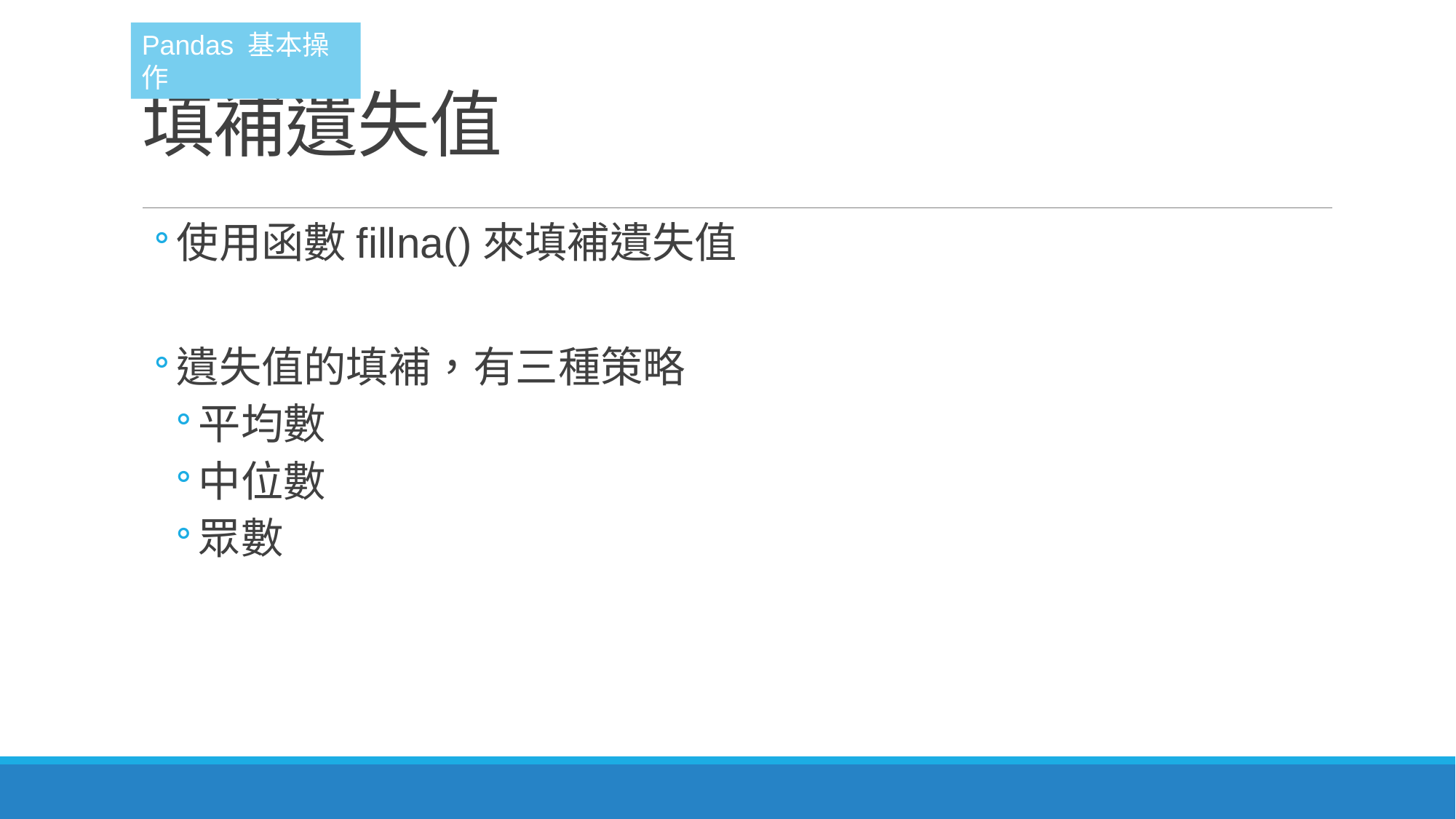

Pandas 基本操作
# 填補遺失值
使用函數fillna()來填補遺失值

遺失值的填補，有三種策略
平均數
中位數
眾數